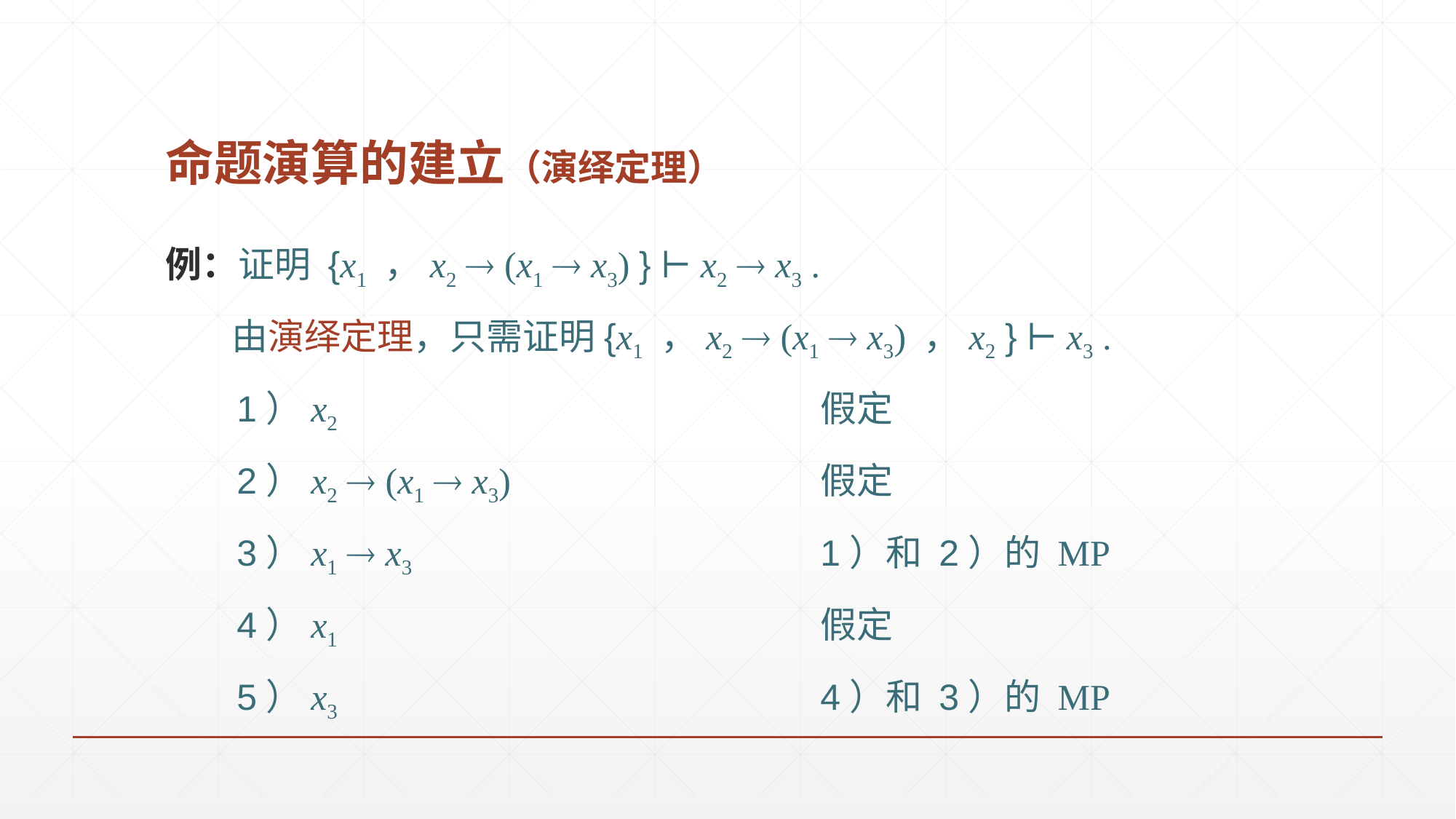

# 命题演算的建立（演绎定理）
例：证明 {x1 ，x2 → (x1 → x3) } ⊢ x2 → x3 .
       由演绎定理，只需证明{x1 ，x2 → (x1 → x3) ，x2 } ⊢ x3 .
       1）x2  					假定
       2）x2 → (x1 → x3) 			假定
       3）x1 → x3  				1）和 2）的 MP
       4）x1 					假定
       5）x3					4）和 3）的 MP